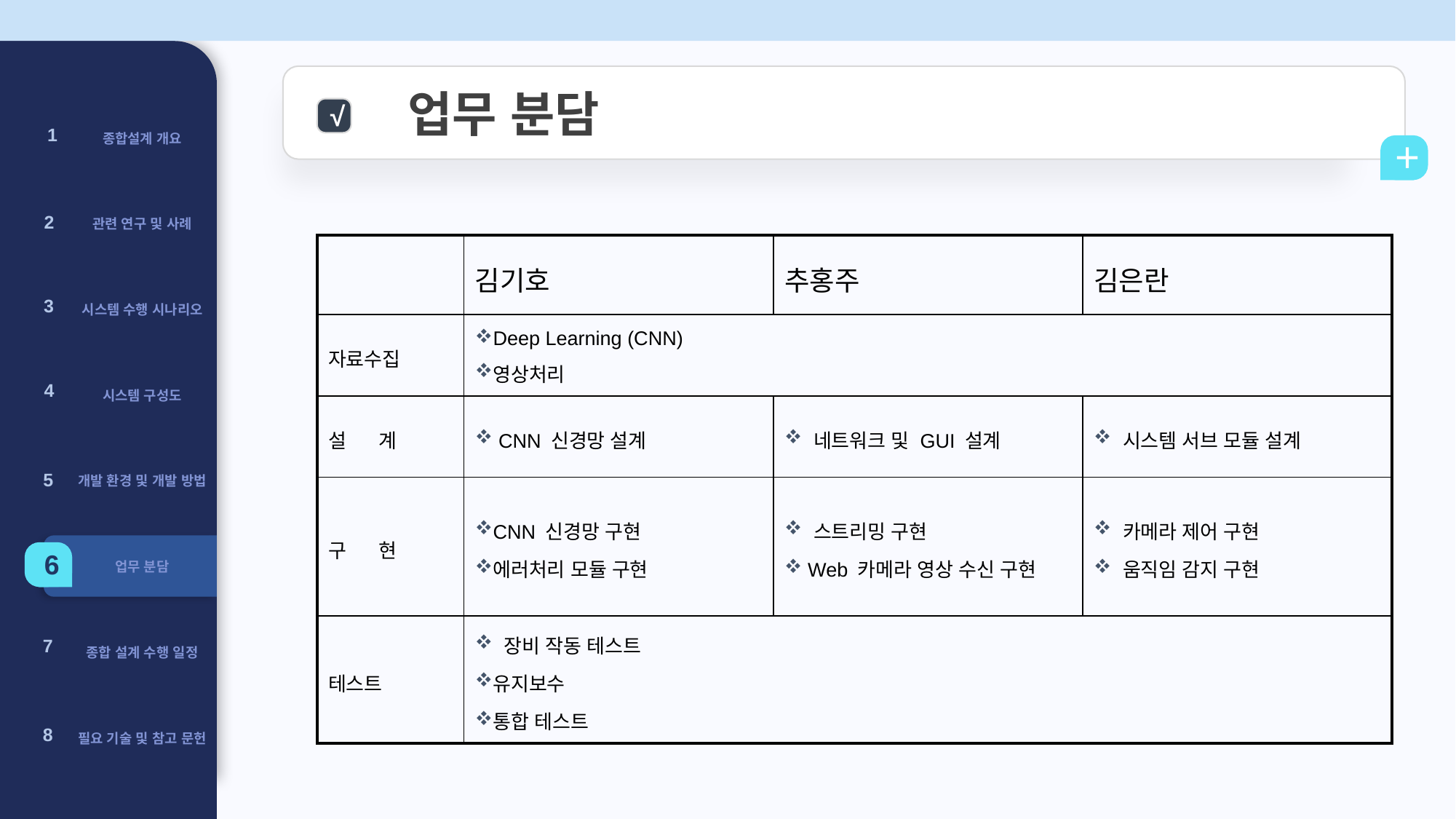

업무 분담
| 종합설계 개요 |
| --- |
| 관련 연구 및 사례 |
| 시스템 수행 시나리오 |
| 시스템 구성도 |
| 개발 환경 및 개발 방법 |
| 업무 분담 |
| 종합 설계 수행 일정 |
| 필요 기술 및 참고 문헌 |
√
1
+

2
|  | 김기호 | 추홍주 | 김은란 |
| --- | --- | --- | --- |
| 자료수집 | Deep Learning (CNN) 영상처리 | X10 신호 규약 신호변경 알고리즘 | X10 신호 규약 신호변경 알고리즘 |
| 설 계 | CNN 신경망 설계 | 네트워크 및 GUI 설계 | 시스템 서브 모듈 설계 |
| 구 현 | CNN 신경망 구현 에러처리 모듈 구현 | 스트리밍 구현 Web 카메라 영상 수신 구현 | 카메라 제어 구현 움직임 감지 구현 |
| 테스트 | 장비 작동 테스트 유지보수 통합 테스트 |  |  |
3
4
5

6
7
8